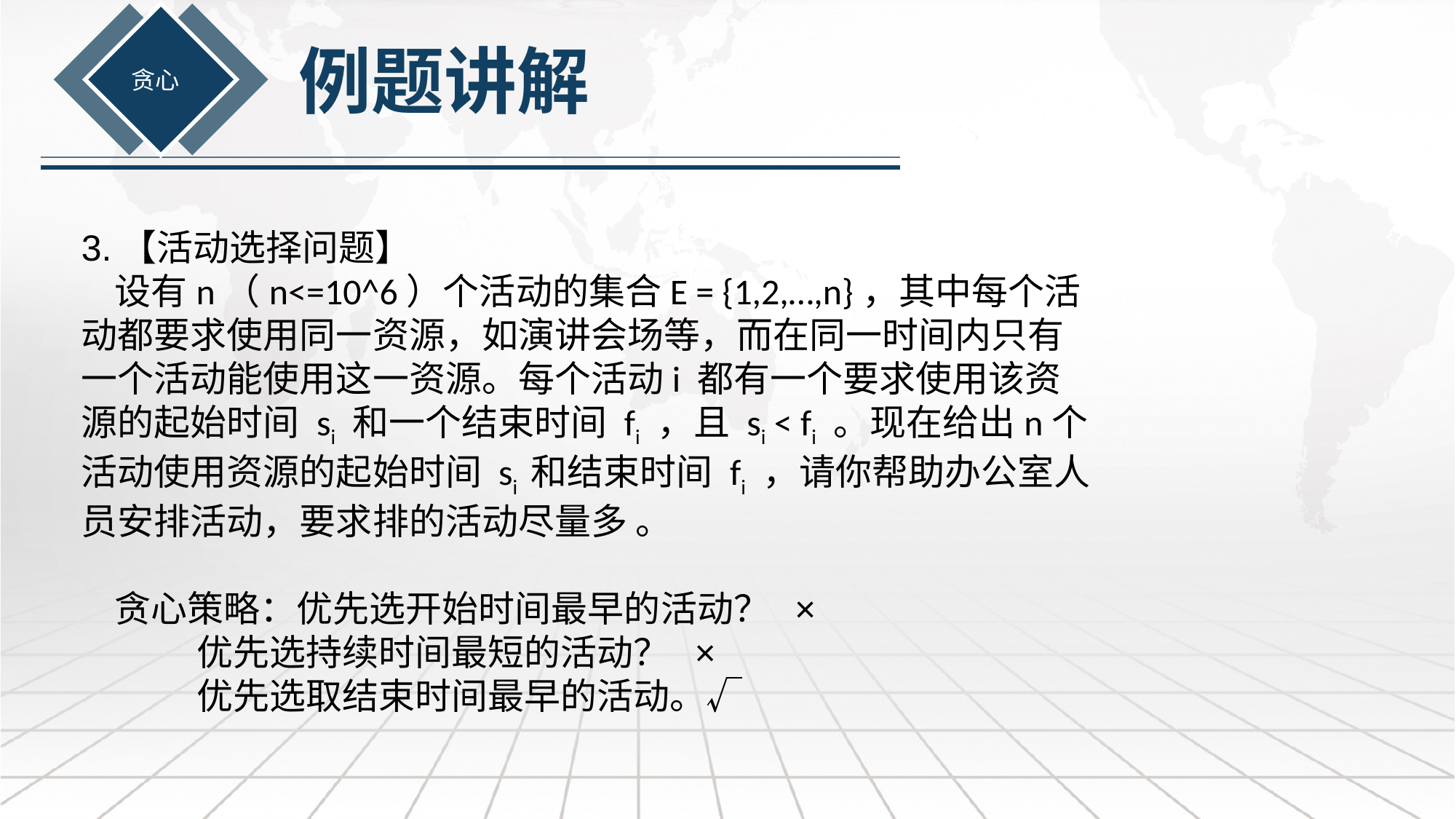

例题讲解
贪心
3.【活动选择问题】
   设有n（n<=10^6）个活动的集合E = {1,2,…,n}，其中每个活动都要求使用同一资源，如演讲会场等，而在同一时间内只有一个活动能使用这一资源。每个活动i 都有一个要求使用该资源的起始时间 si 和一个结束时间 fi ，且 si < fi 。现在给出n个活动使用资源的起始时间 si 和结束时间 fi ，请你帮助办公室人员安排活动，要求排的活动尽量多 。

   贪心策略：优先选开始时间最早的活动？  ×
             优先选持续时间最短的活动？  ×
             优先选取结束时间最早的活动。√